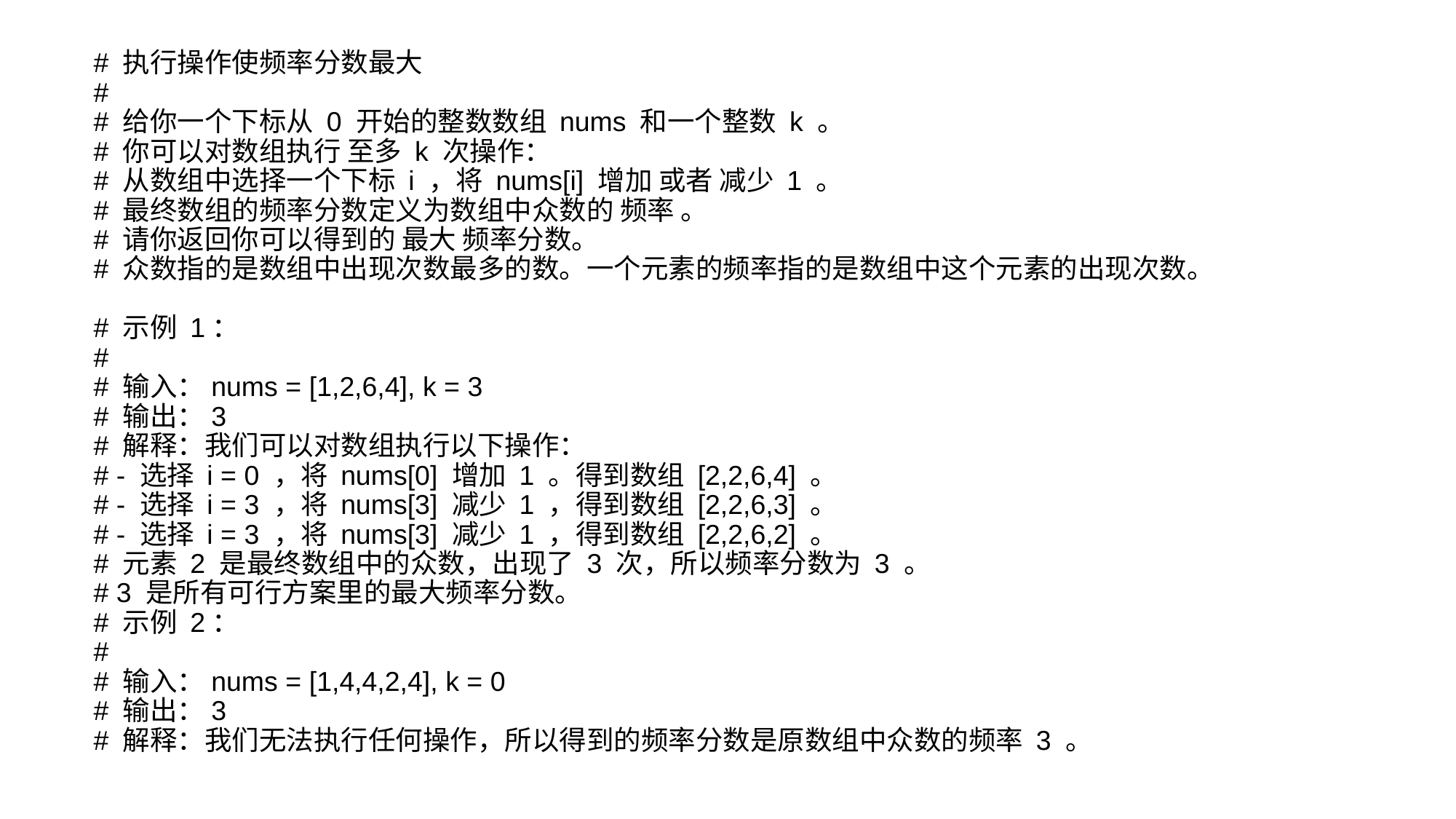

# # 执行操作使频率分数最大 # # 给你一个下标从 0 开始的整数数组 nums 和一个整数 k 。 # 你可以对数组执行 至多 k 次操作： # 从数组中选择一个下标 i ，将 nums[i] 增加 或者 减少 1 。 # 最终数组的频率分数定义为数组中众数的 频率 。 # 请你返回你可以得到的 最大 频率分数。 # 众数指的是数组中出现次数最多的数。一个元素的频率指的是数组中这个元素的出现次数。 # 示例 1： # # 输入：nums = [1,2,6,4], k = 3 # 输出：3 # 解释：我们可以对数组执行以下操作： # - 选择 i = 0 ，将 nums[0] 增加 1 。得到数组 [2,2,6,4] 。 # - 选择 i = 3 ，将 nums[3] 减少 1 ，得到数组 [2,2,6,3] 。 # - 选择 i = 3 ，将 nums[3] 减少 1 ，得到数组 [2,2,6,2] 。 # 元素 2 是最终数组中的众数，出现了 3 次，所以频率分数为 3 。 # 3 是所有可行方案里的最大频率分数。 # 示例 2： # # 输入：nums = [1,4,4,2,4], k = 0 # 输出：3 # 解释：我们无法执行任何操作，所以得到的频率分数是原数组中众数的频率 3 。